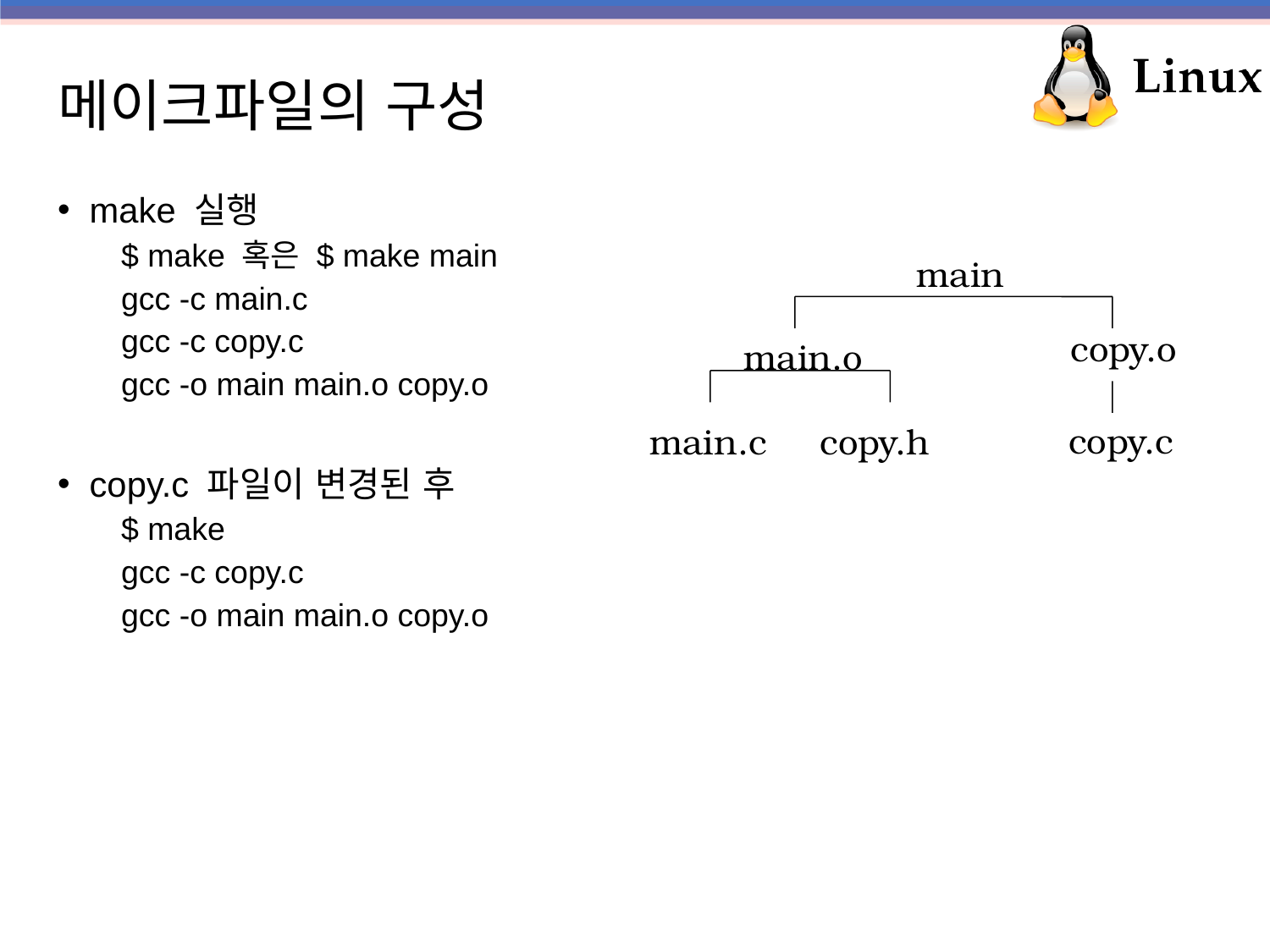

# 메이크파일의 구성
make 실행
$ make 혹은 $ make main
gcc -c main.c
gcc -c copy.c
gcc -o main main.o copy.o

copy.c 파일이 변경된 후
$ make
gcc -c copy.c
gcc -o main main.o copy.o

main

copy.o
main.o

   copy.c
  main.c
   copy.h